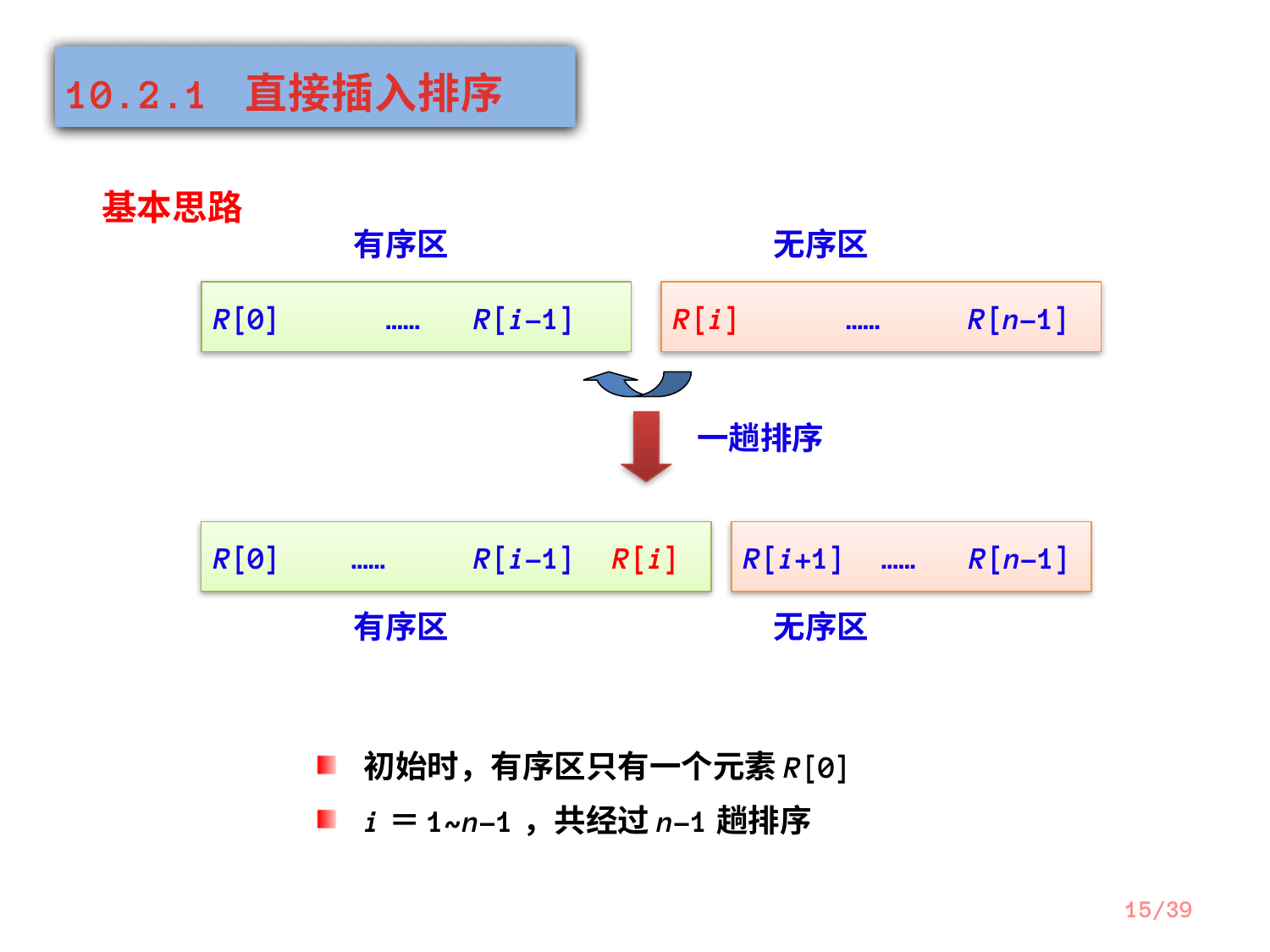

10.2.1 直接插入排序
基本思路
有序区
无序区
R[0]      ……   R[i-1]
R[i]      ……     R[n-1]

一趟排序
R[0]    ……     R[i-1]  R[i]
R[i+1]  ……   R[n-1]
有序区
无序区
初始时，有序区只有一个元素R[0]
i＝1~n-1，共经过n-1趟排序
15/39